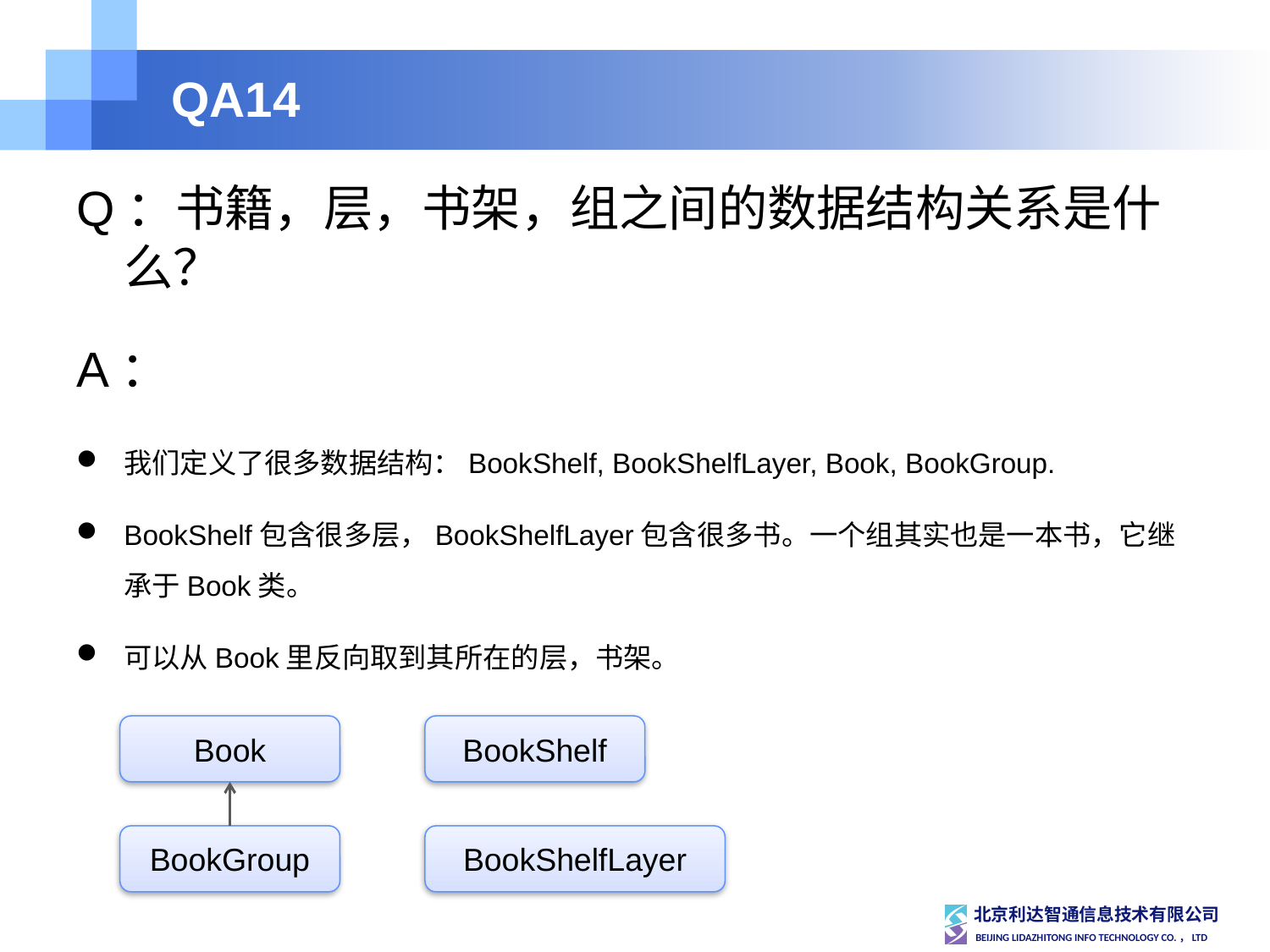

# QA14
Q：书籍，层，书架，组之间的数据结构关系是什么？
A：
我们定义了很多数据结构：BookShelf, BookShelfLayer, Book, BookGroup.
BookShelf包含很多层，BookShelfLayer包含很多书。一个组其实也是一本书，它继承于Book类。
可以从Book里反向取到其所在的层，书架。
Book
BookGroup
BookShelf
BookShelfLayer